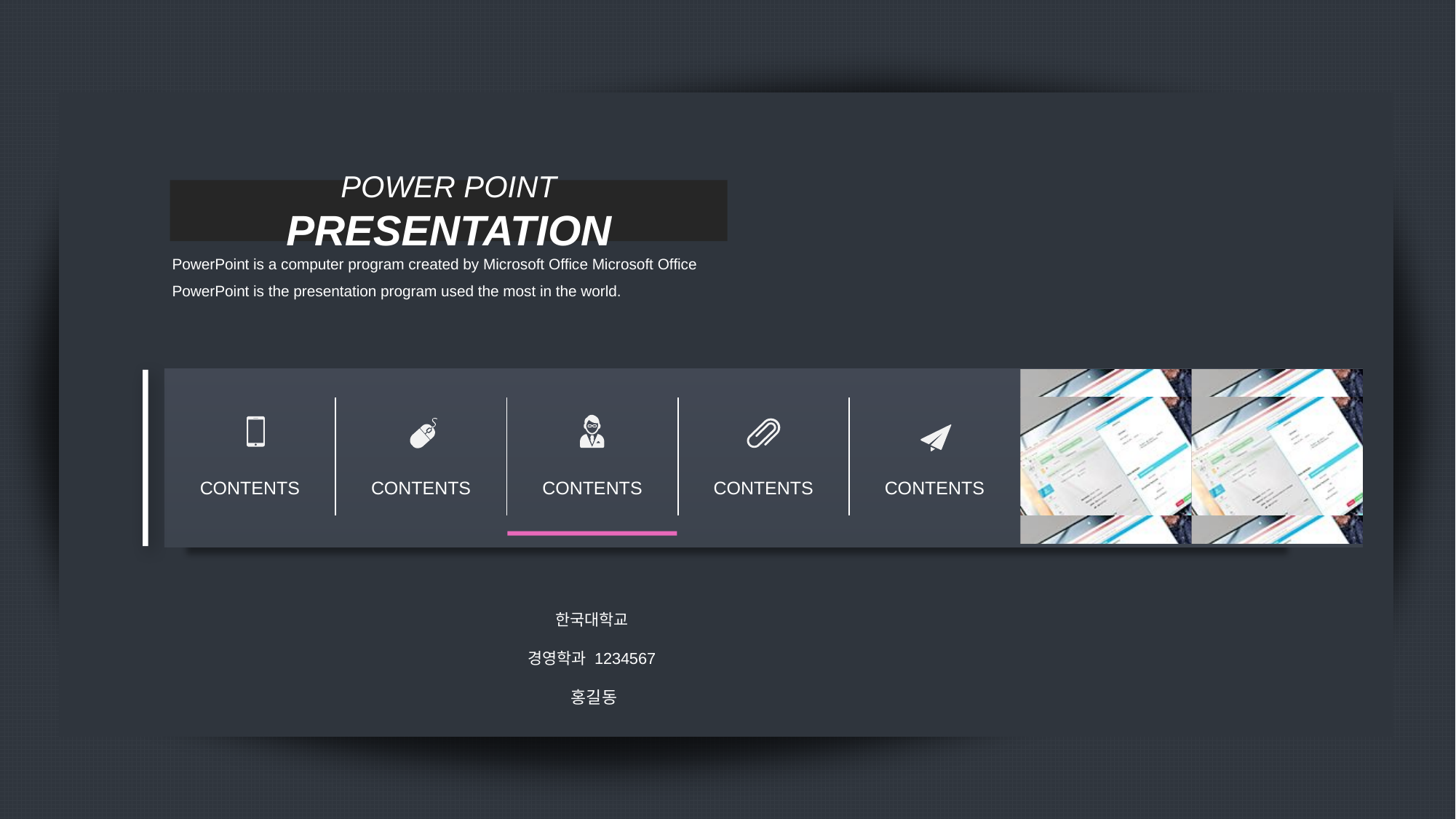

POWER POINT PRESENTATION
PowerPoint is a computer program created by Microsoft Office Microsoft Office PowerPoint is the presentation program used the most in the world.

|  |  |  |  |  |  |  |
| --- | --- | --- | --- | --- | --- | --- |
| CONTENTS | CONTENTS | CONTENTS | CONTENTS | CONTENTS |  |  |
|  |  |  |  |  |  |  |

한국대학교
경영학과 1234567
홍길동